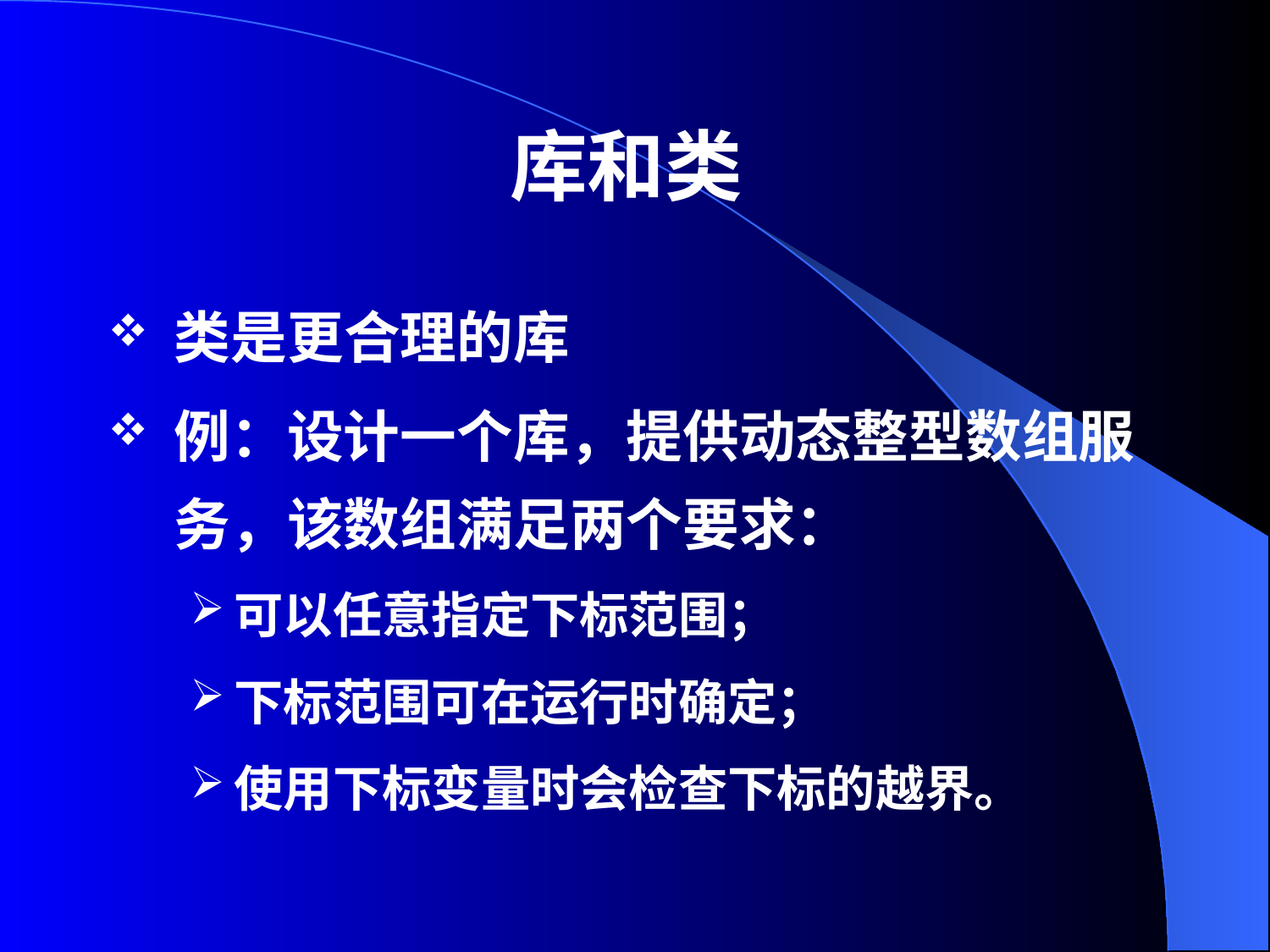

# 库和类
类是更合理的库
例：设计一个库，提供动态整型数组服务，该数组满足两个要求：
可以任意指定下标范围；
下标范围可在运行时确定；
使用下标变量时会检查下标的越界。